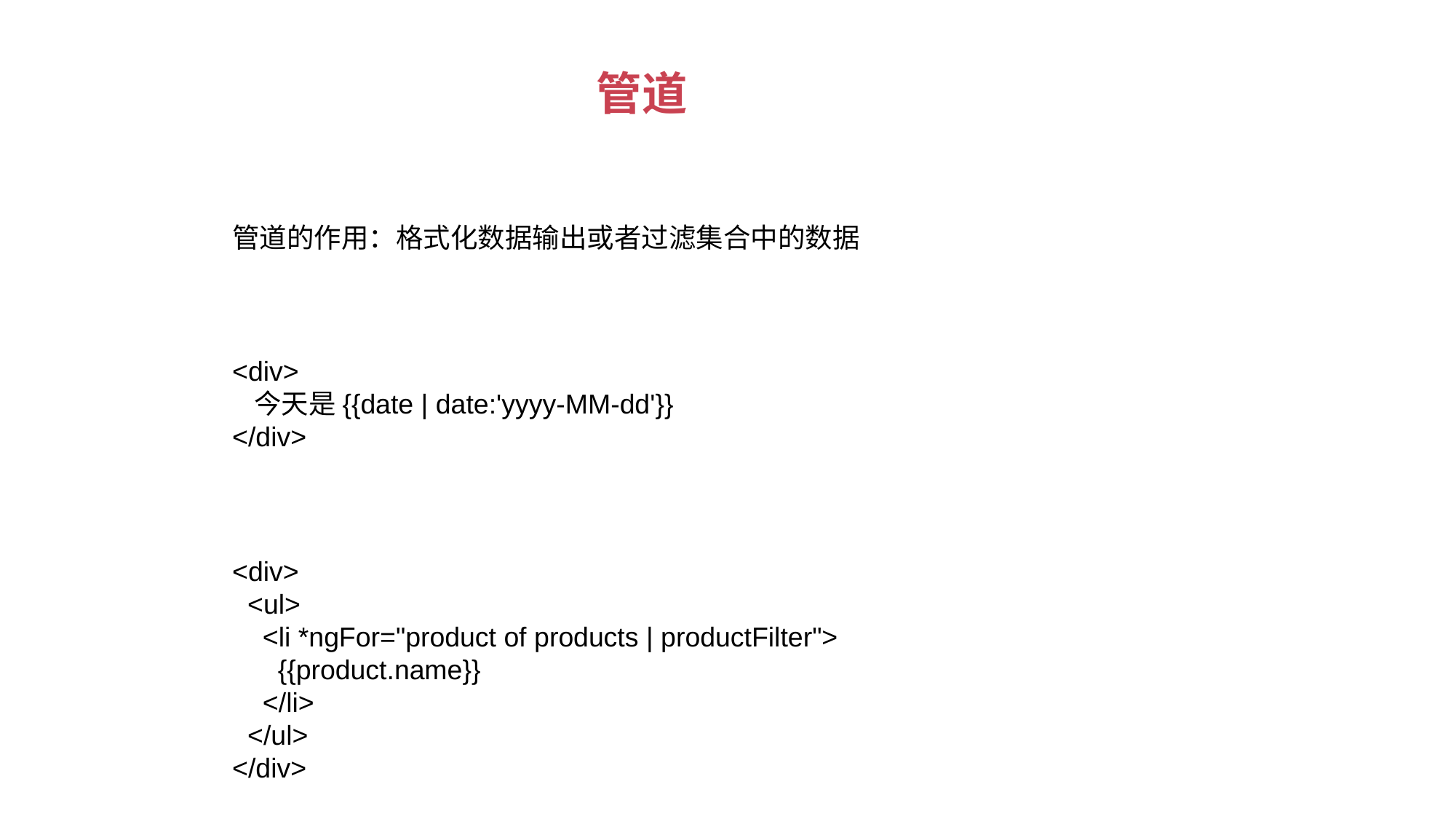

管道
管道的作用：格式化数据输出或者过滤集合中的数据
<div>
  今天是{{date | date:'yyyy-MM-dd'}}
</div>
<div>
  <ul>
    <li *ngFor="product of products | productFilter">
      {{product.name}}
    </li>
  </ul>
</div>